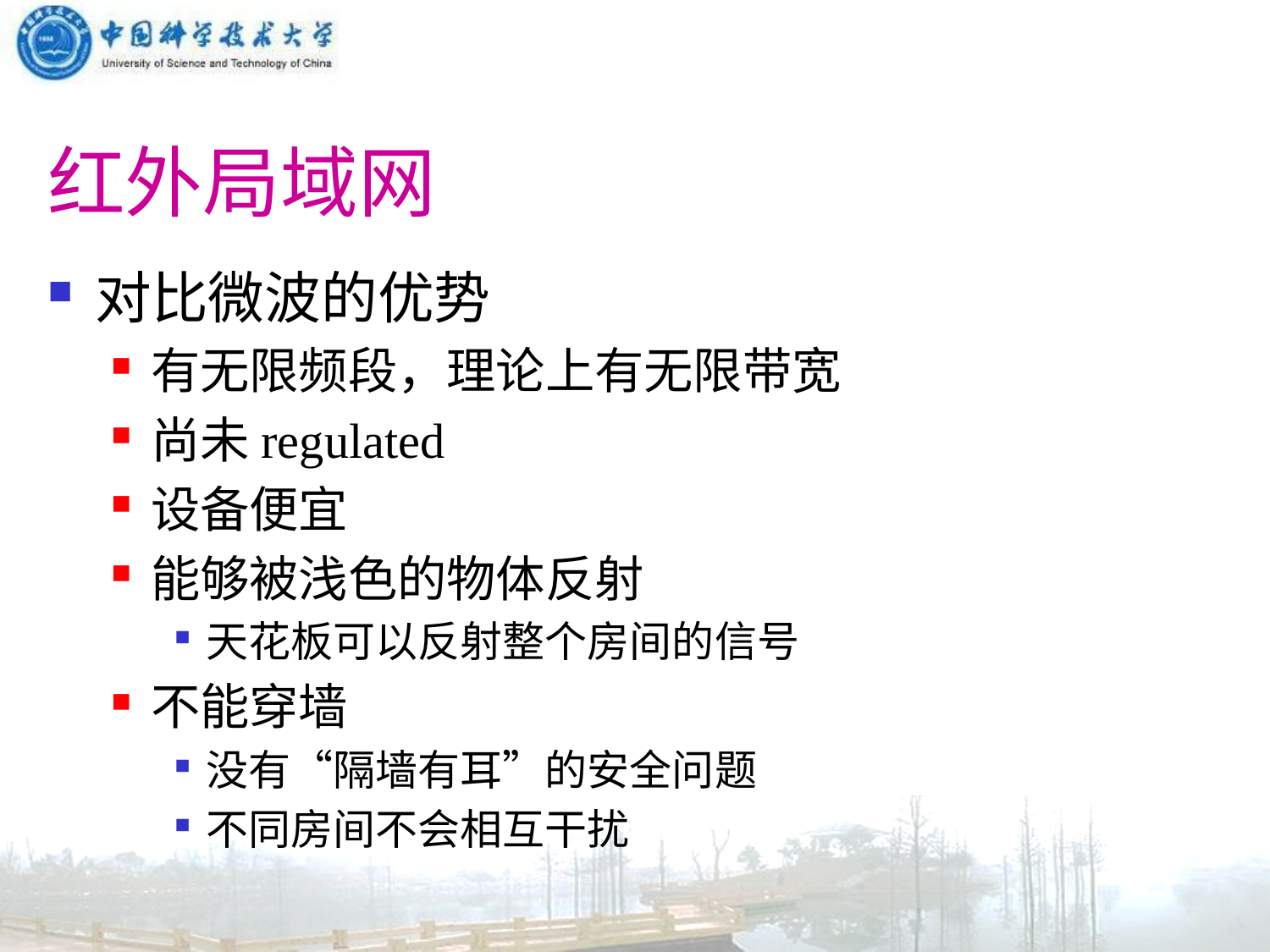

# 红外局域网
对比微波的优势
有无限频段，理论上有无限带宽
尚未regulated
设备便宜
能够被浅色的物体反射
天花板可以反射整个房间的信号
不能穿墙
没有“隔墙有耳”的安全问题
不同房间不会相互干扰
13